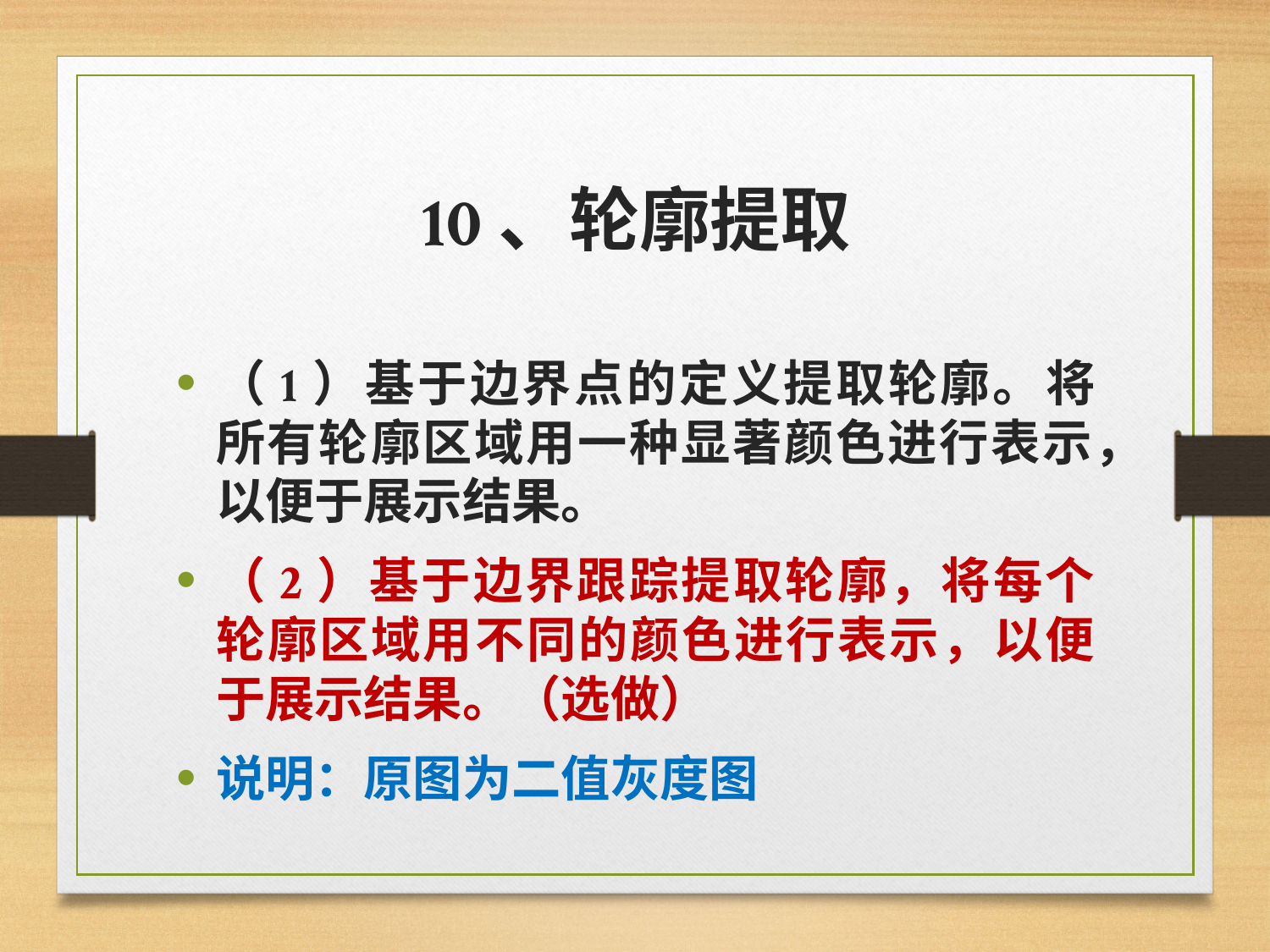

# 10、轮廓提取
（1）基于边界点的定义提取轮廓。将所有轮廓区域用一种显著颜色进行表示，以便于展示结果。
（2）基于边界跟踪提取轮廓，将每个轮廓区域用不同的颜色进行表示，以便于展示结果。（选做）
说明：原图为二值灰度图